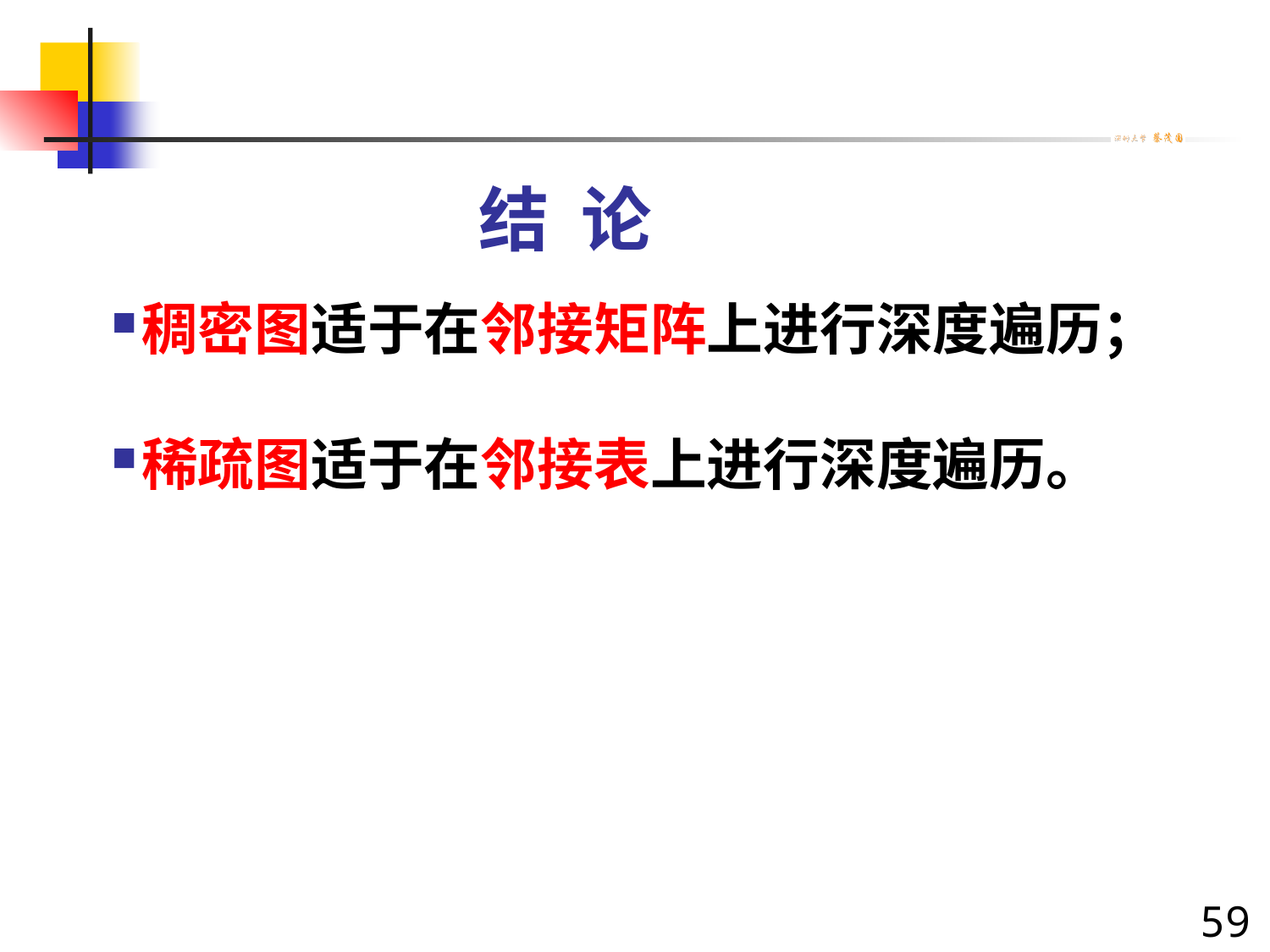

结  论
稠密图适于在邻接矩阵上进行深度遍历；

稀疏图适于在邻接表上进行深度遍历。
59